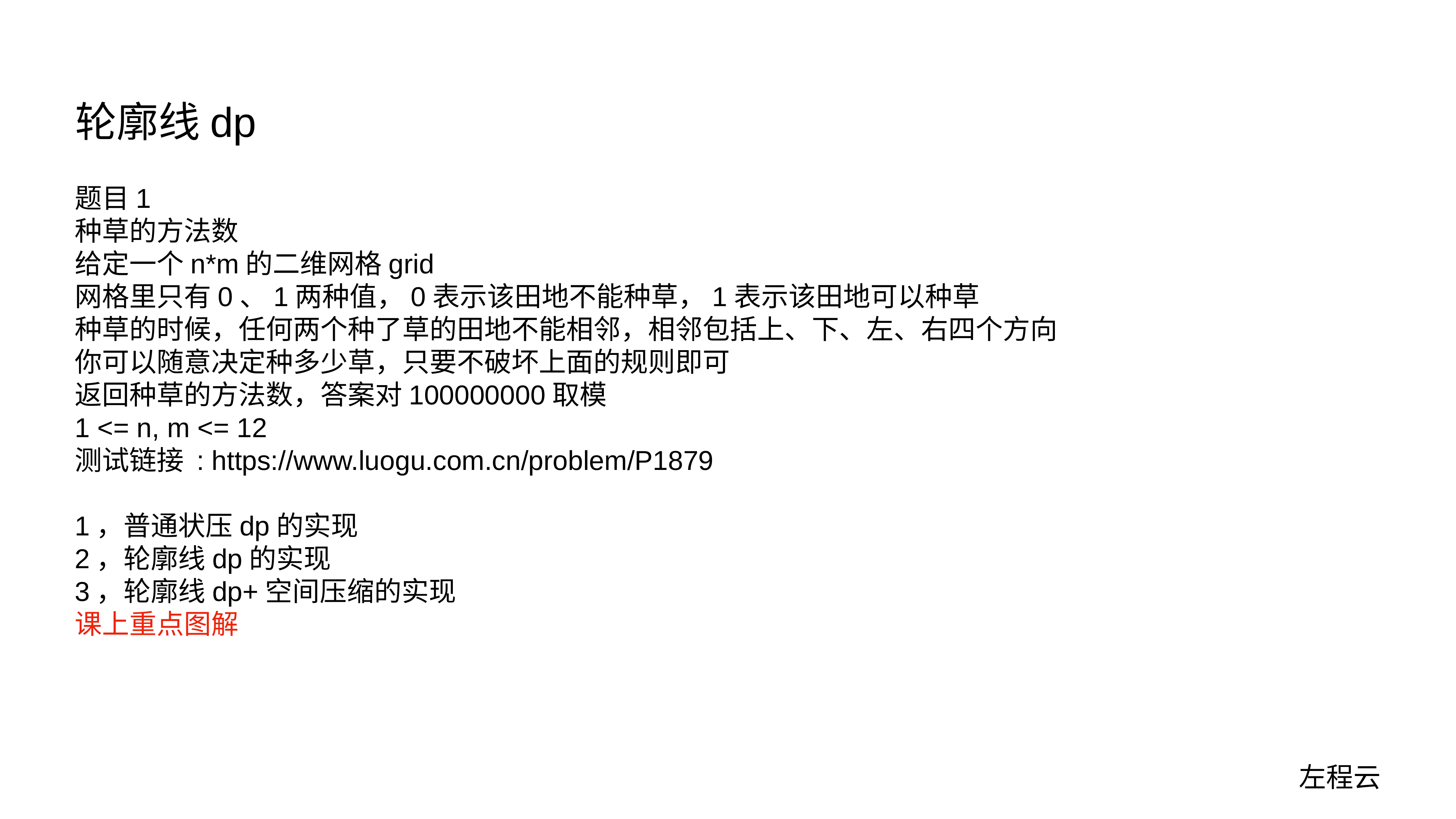

# 轮廓线dp
题目1
种草的方法数
给定一个n*m的二维网格grid
网格里只有0、1两种值，0表示该田地不能种草，1表示该田地可以种草
种草的时候，任何两个种了草的田地不能相邻，相邻包括上、下、左、右四个方向
你可以随意决定种多少草，只要不破坏上面的规则即可
返回种草的方法数，答案对100000000取模
1 <= n, m <= 12
测试链接 : https://www.luogu.com.cn/problem/P1879

1，普通状压dp的实现
2，轮廓线dp的实现
3，轮廓线dp+空间压缩的实现
课上重点图解
左程云